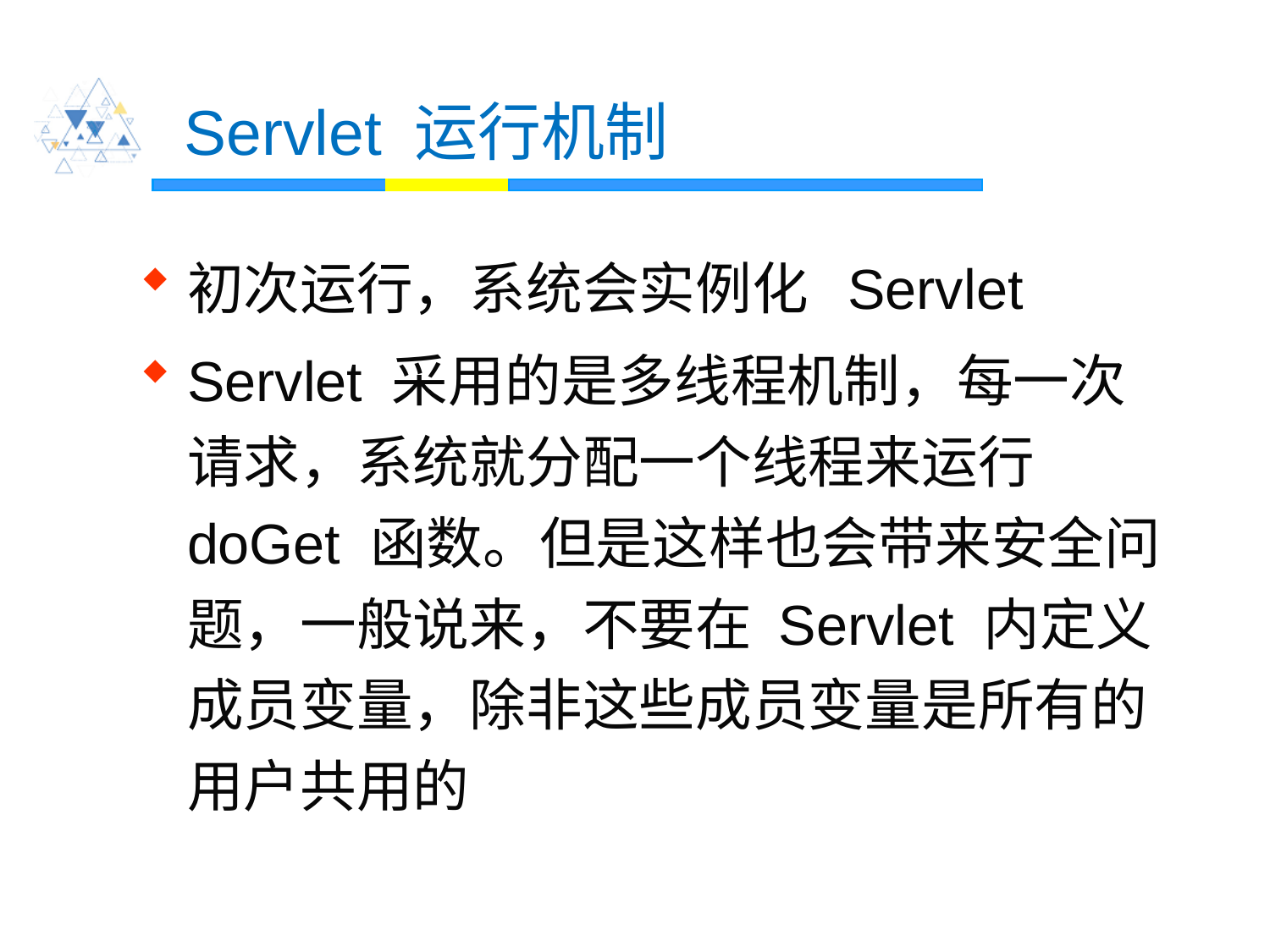

# Servlet 运行机制
初次运行，系统会实例化  Servlet
Servlet 采用的是多线程机制，每一次请求，系统就分配一个线程来运行 doGet 函数。但是这样也会带来安全问题，一般说来，不要在 Servlet 内定义成员变量，除非这些成员变量是所有的用户共用的